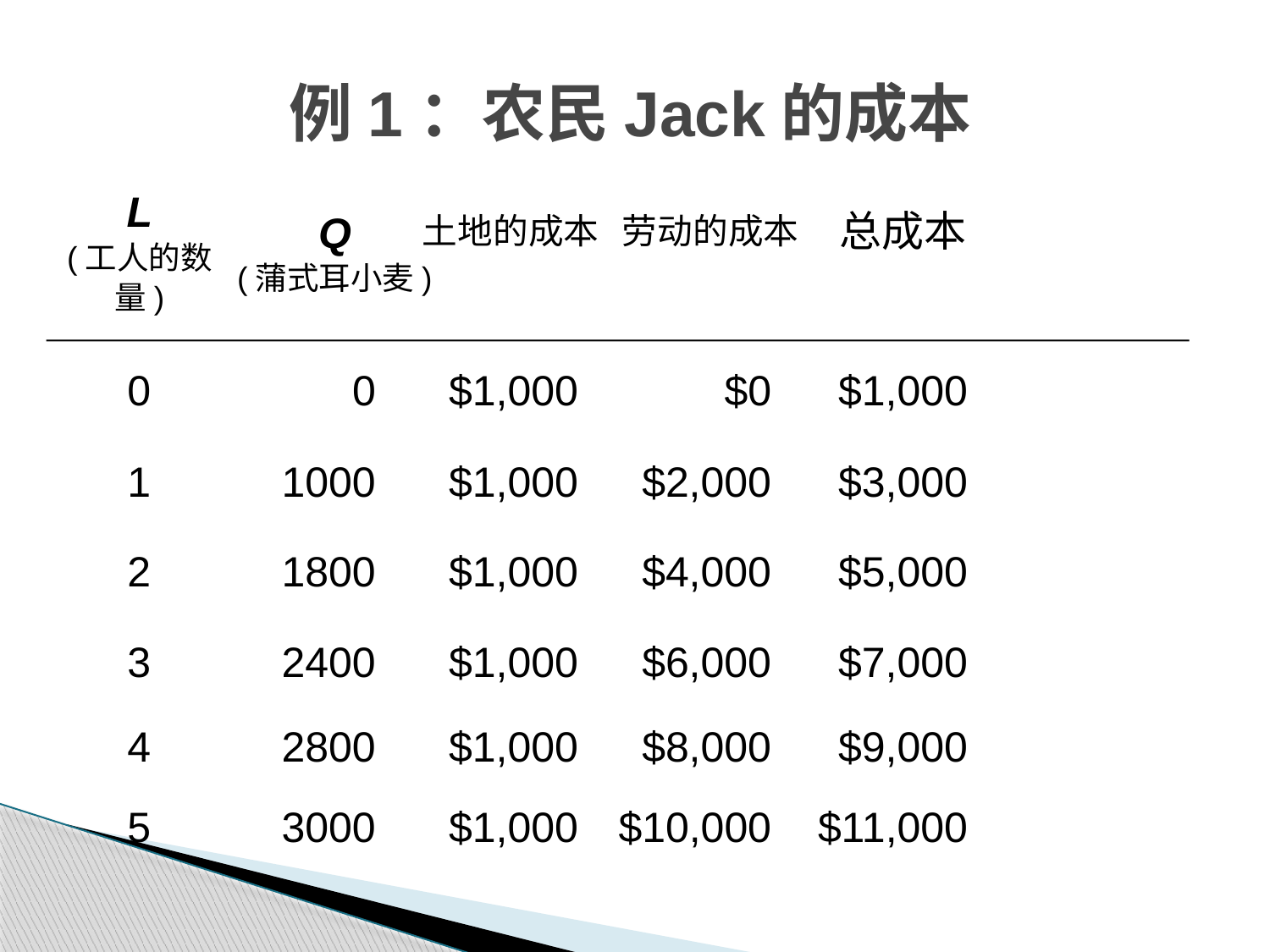

例1：农民Jack的成本
土地的成本
劳动的成本
总成本
L
(工人的数量)

Q
(蒲式耳小麦)
0

0
$1,000
$1,000
$1,000
$1,000
$1,000
$1,000
$0
$2,000
$4,000
$6,000
$8,000
$10,000
$1,000
$3,000
$5,000
$7,000
$9,000
$11,000

1

1000

2

1800

3

2400

4

2800

5

3000